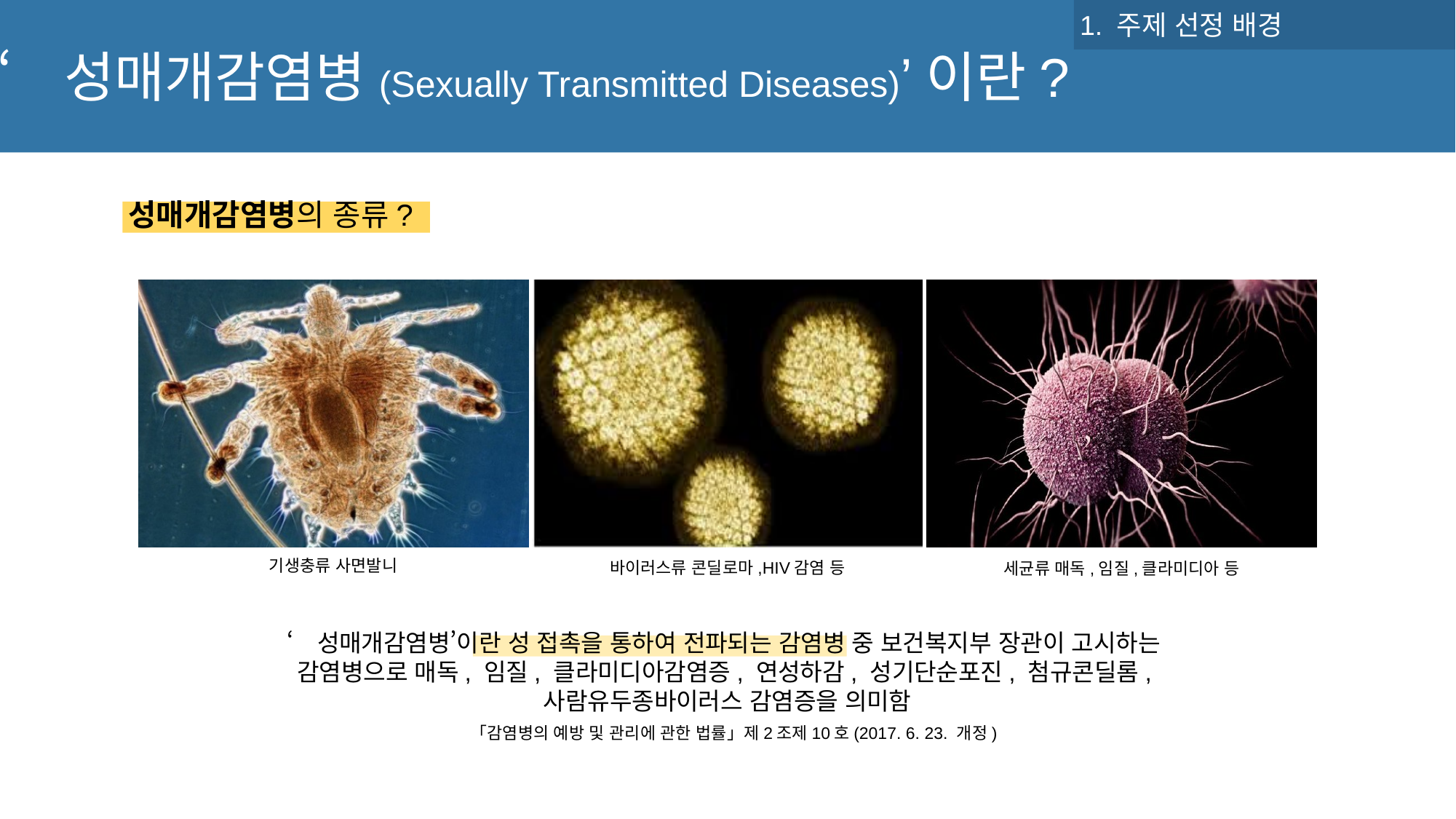

1. 주제 선정 배경
‘성매개감염병(Sexually Transmitted Diseases)’이란?
성매개감염병의 종류?

기생충류 사면발니
바이러스류 콘딜로마,HIV감염 등
세균류 매독,임질,클라미디아 등
‘성매개감염병’이란 성 접촉을 통하여 전파되는 감염병 중 보건복지부 장관이 고시하는
감염병으로 매독, 임질, 클라미디아감염증, 연성하감, 성기단순포진, 첨규콘딜롬,
사람유두종바이러스 감염증을 의미함
 「감염병의 예방 및 관리에 관한 법률」제2조제10호(2017. 6. 23. 개정)